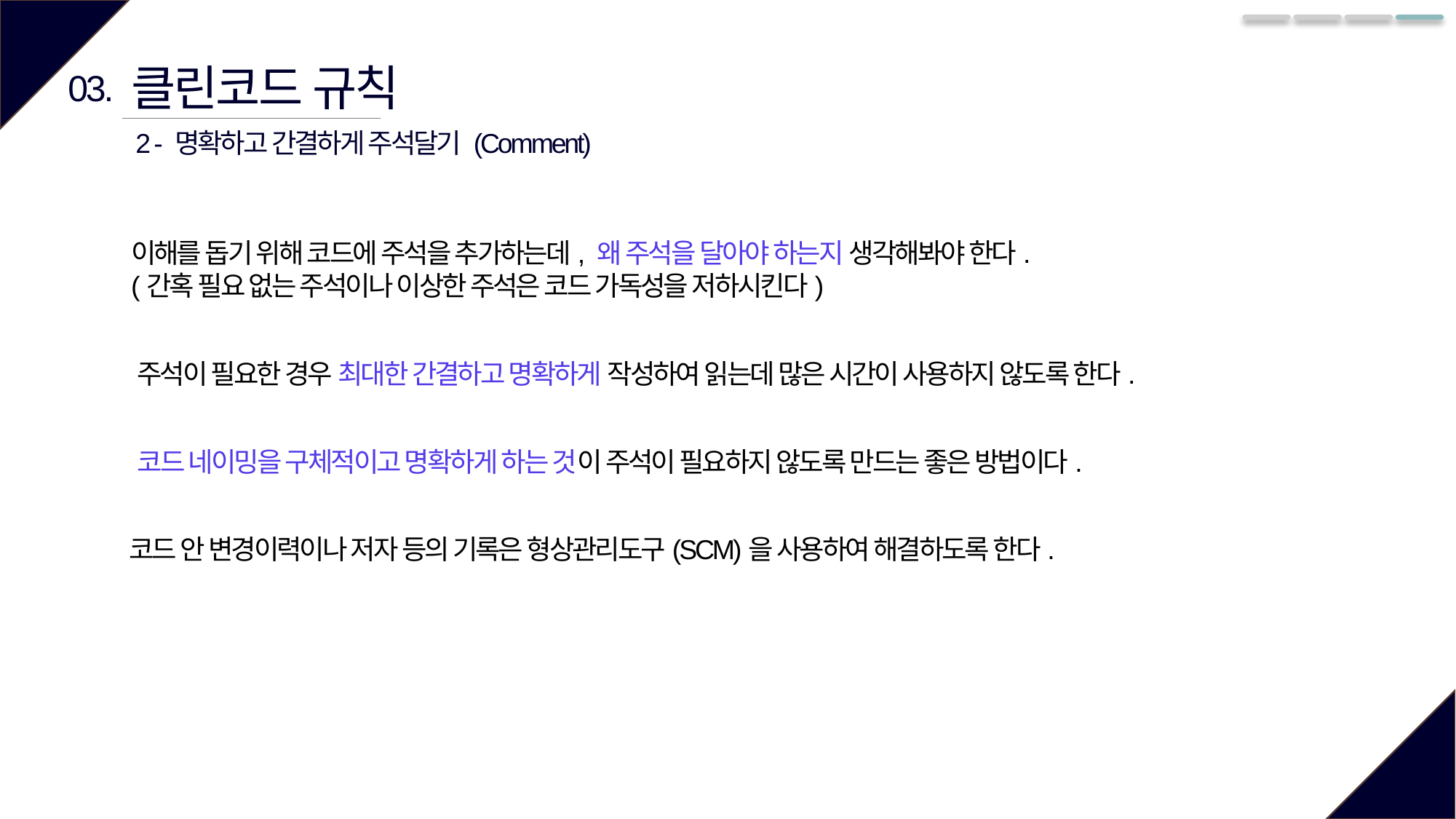

클린코드 규칙
03.
2 - 명확하고 간결하게 주석달기 (Comment)
이해를 돕기 위해 코드에 주석을 추가하는데, 왜 주석을 달아야 하는지 생각해봐야 한다.
(간혹 필요 없는 주석이나 이상한 주석은 코드 가독성을 저하시킨다)
주석이 필요한 경우 최대한 간결하고 명확하게 작성하여 읽는데 많은 시간이 사용하지 않도록 한다.
코드 네이밍을 구체적이고 명확하게 하는 것이 주석이 필요하지 않도록 만드는 좋은 방법이다.
코드 안 변경이력이나 저자 등의 기록은 형상관리도구(SCM)을 사용하여 해결하도록 한다.